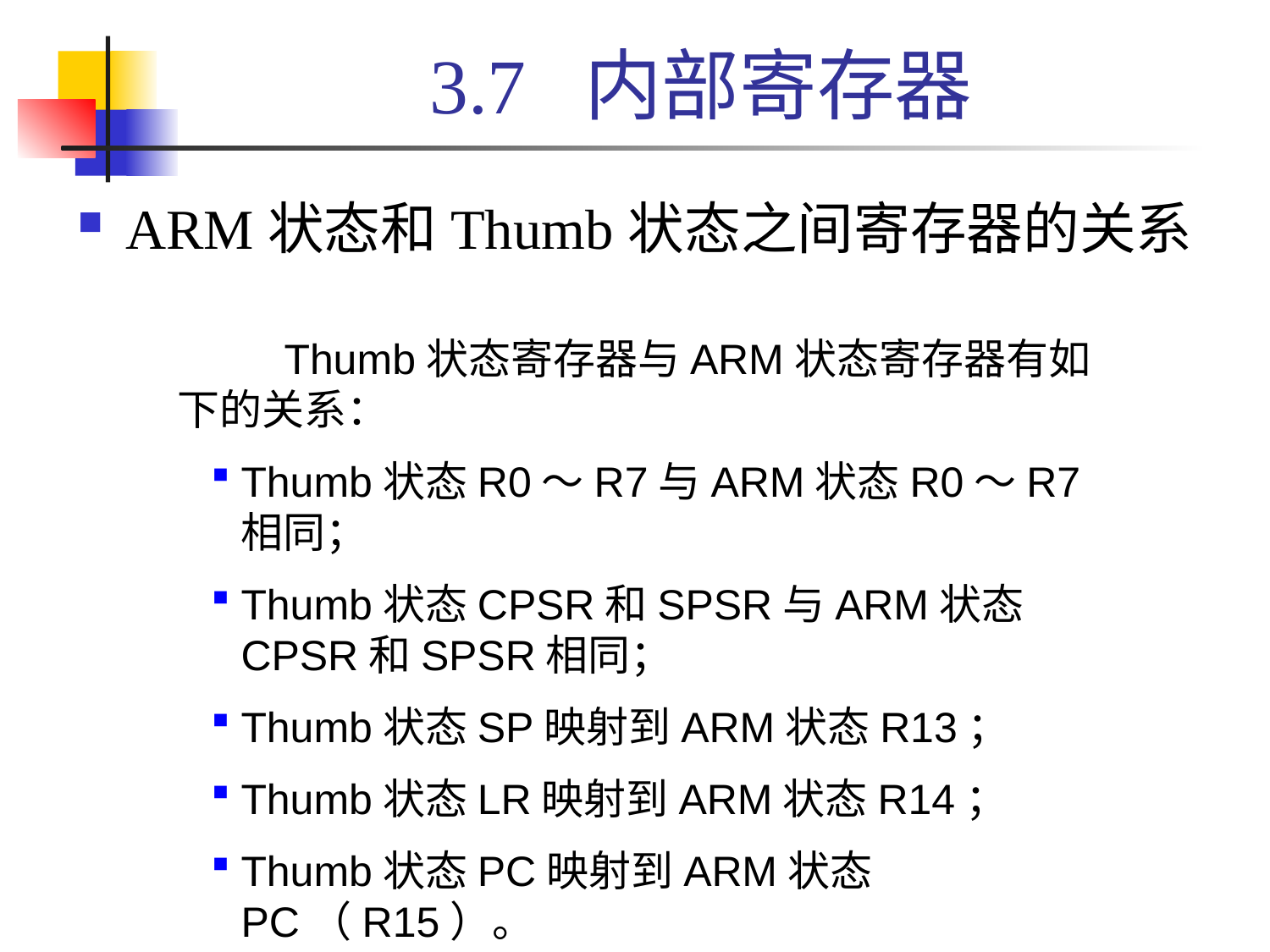

# 3.7  内部寄存器
ARM状态和Thumb状态之间寄存器的关系
         Thumb状态寄存器与ARM状态寄存器有如下的关系：
Thumb状态R0～R7与ARM状态R0～R7相同；
Thumb状态CPSR和SPSR与ARM状态CPSR和SPSR相同；
Thumb状态SP映射到ARM状态R13；
Thumb状态LR映射到ARM状态R14；
Thumb状态PC映射到ARM状态PC（R15）。